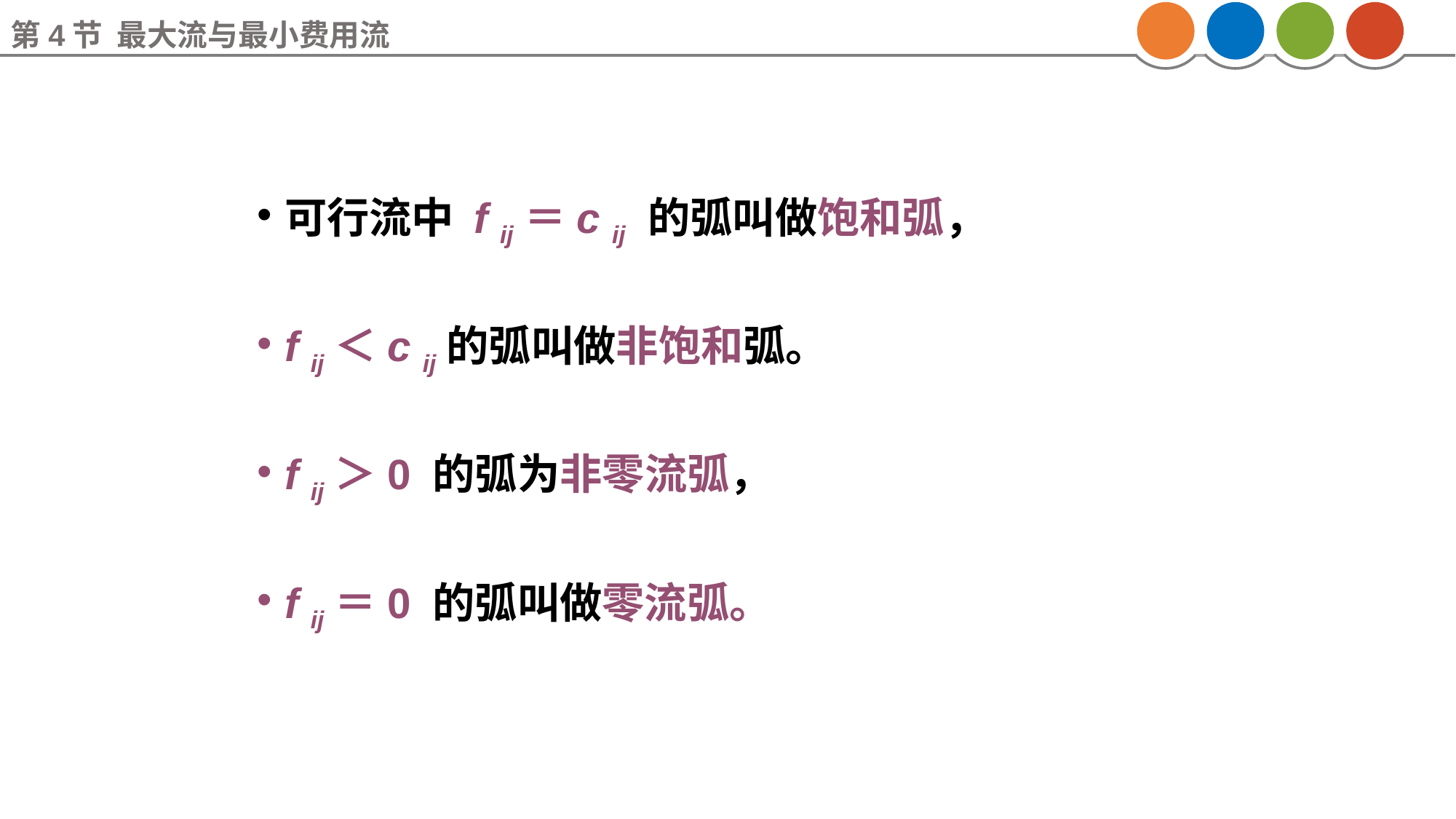

第4节  最大流与最小费用流
可行流中 f ij＝c ij 的弧叫做饱和弧，

f ij＜c ij的弧叫做非饱和弧。

f ij＞0 的弧为非零流弧，

f ij＝0 的弧叫做零流弧。